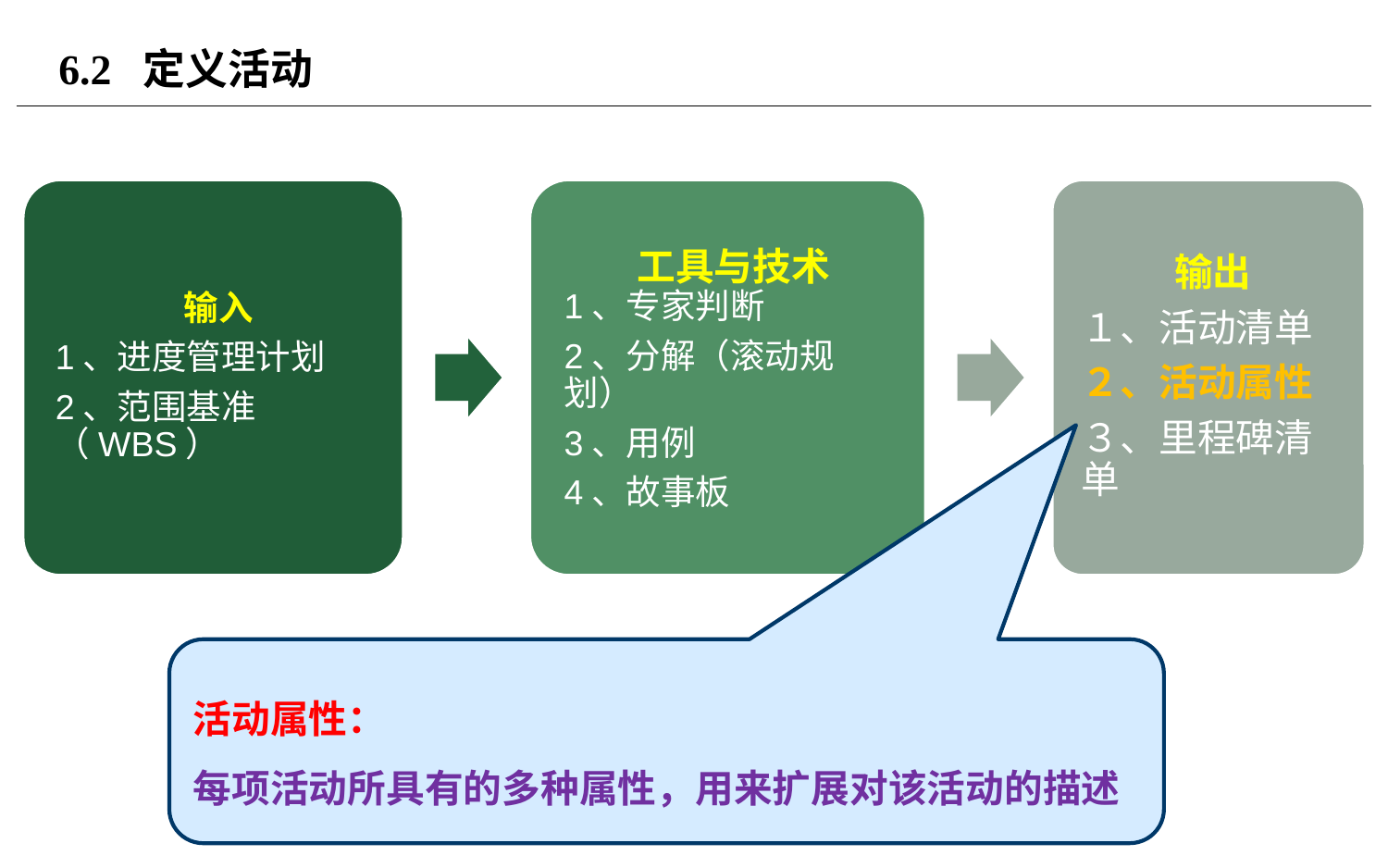

# 6.2  定义活动
输入
1、进度管理计划
2、范围基准（WBS）

工具与技术
1、专家判断
2、分解（滚动规划）
3、用例
4、故事板

输出
１、活动清单
２、活动属性
３、里程碑清单

活动属性：
每项活动所具有的多种属性，用来扩展对该活动的描述